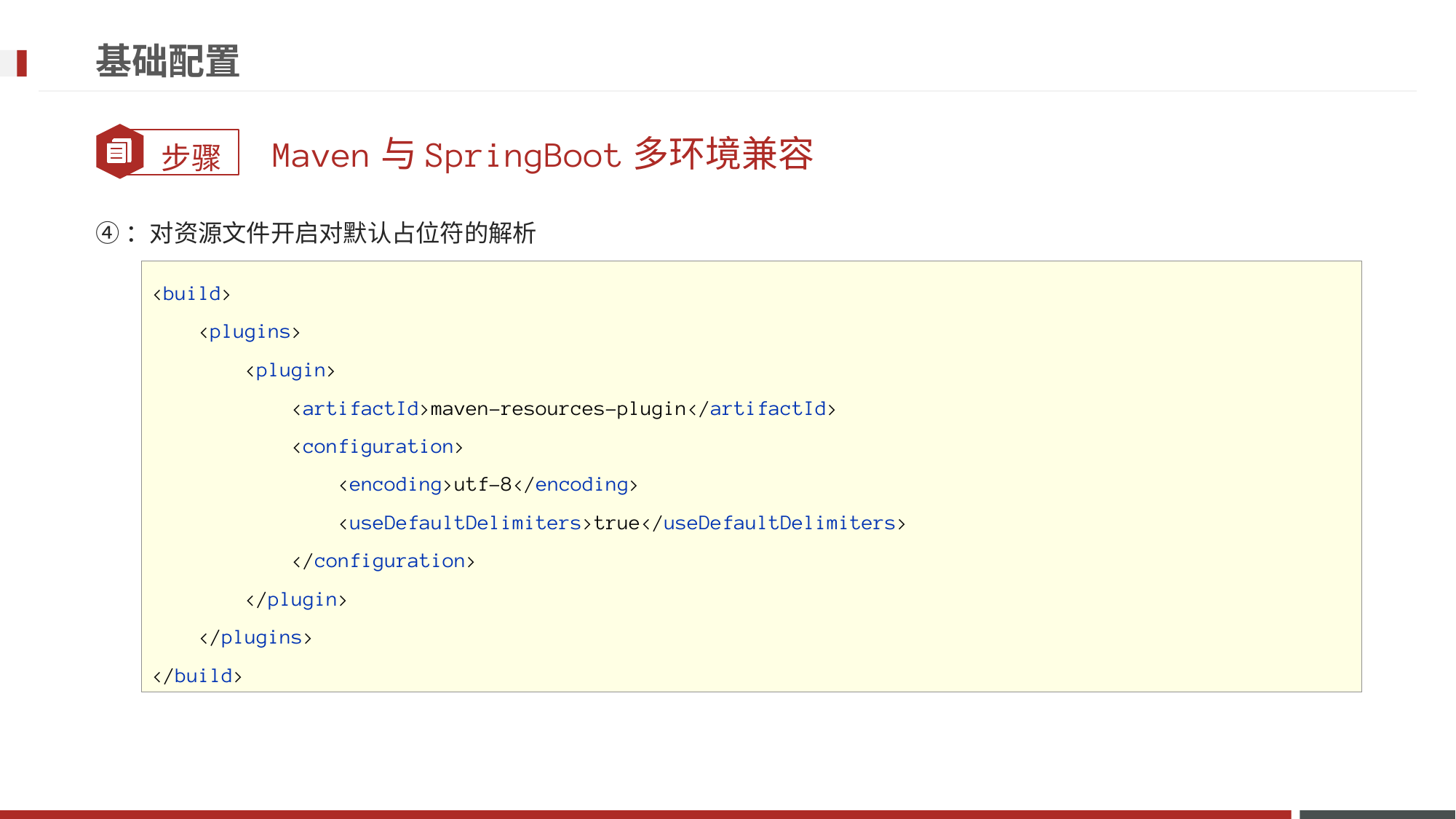

# 基础配置
Maven与SpringBoot多环境兼容
④：对资源文件开启对默认占位符的解析
<build>
    <plugins>
        <plugin>
            <artifactId>maven-resources-plugin</artifactId>
            <configuration>
                <encoding>utf-8</encoding>
                <useDefaultDelimiters>true</useDefaultDelimiters>
            </configuration>
        </plugin>
    </plugins>
</build>